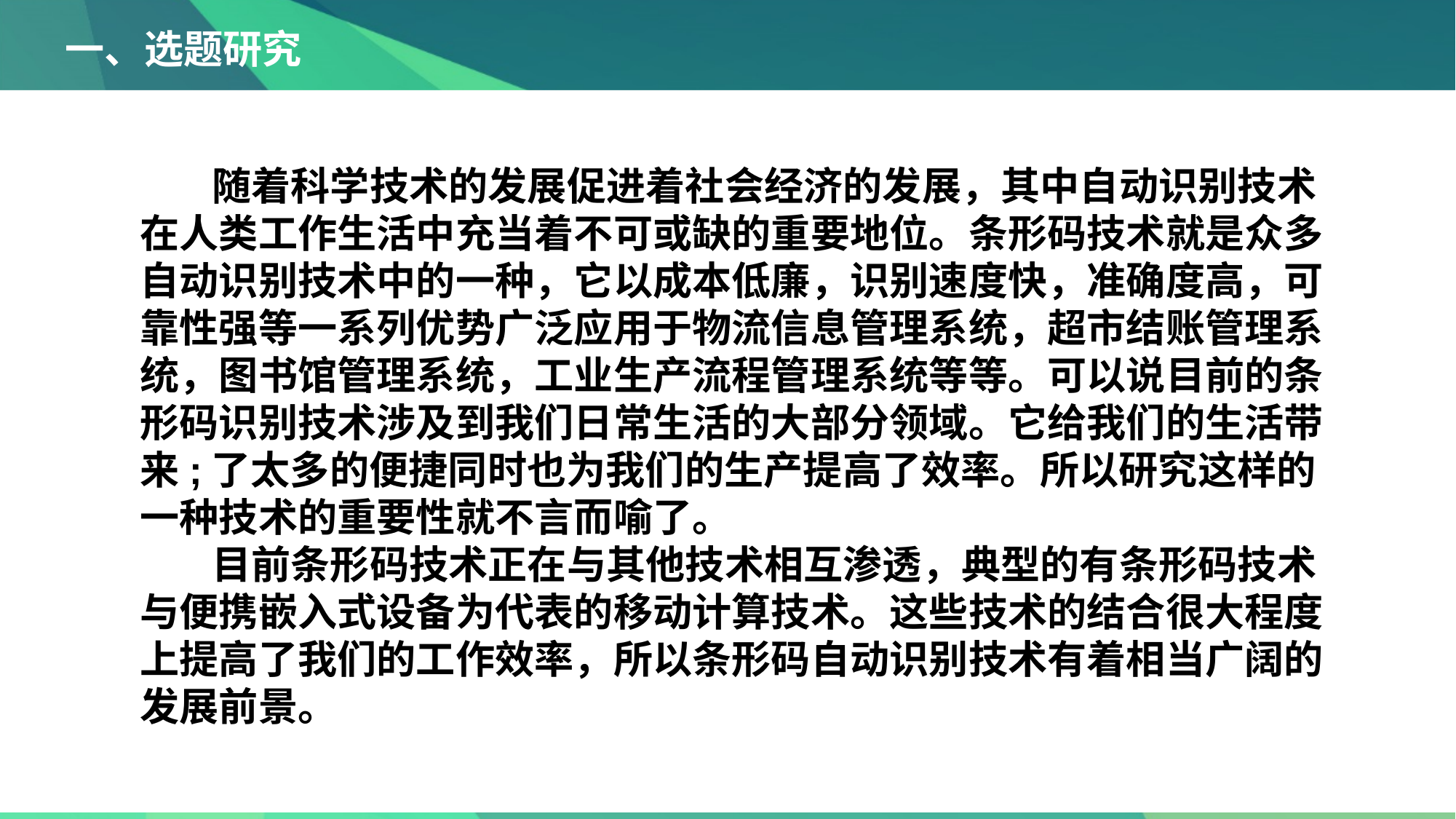

一、选题研究
       随着科学技术的发展促进着社会经济的发展，其中自动识别技术在人类工作生活中充当着不可或缺的重要地位。条形码技术就是众多自动识别技术中的一种，它以成本低廉，识别速度快，准确度高，可靠性强等一系列优势广泛应用于物流信息管理系统，超市结账管理系统，图书馆管理系统，工业生产流程管理系统等等。可以说目前的条形码识别技术涉及到我们日常生活的大部分领域。它给我们的生活带来;了太多的便捷同时也为我们的生产提高了效率。所以研究这样的一种技术的重要性就不言而喻了。
       目前条形码技术正在与其他技术相互渗透，典型的有条形码技术与便携嵌入式设备为代表的移动计算技术。这些技术的结合很大程度上提高了我们的工作效率，所以条形码自动识别技术有着相当广阔的发展前景。